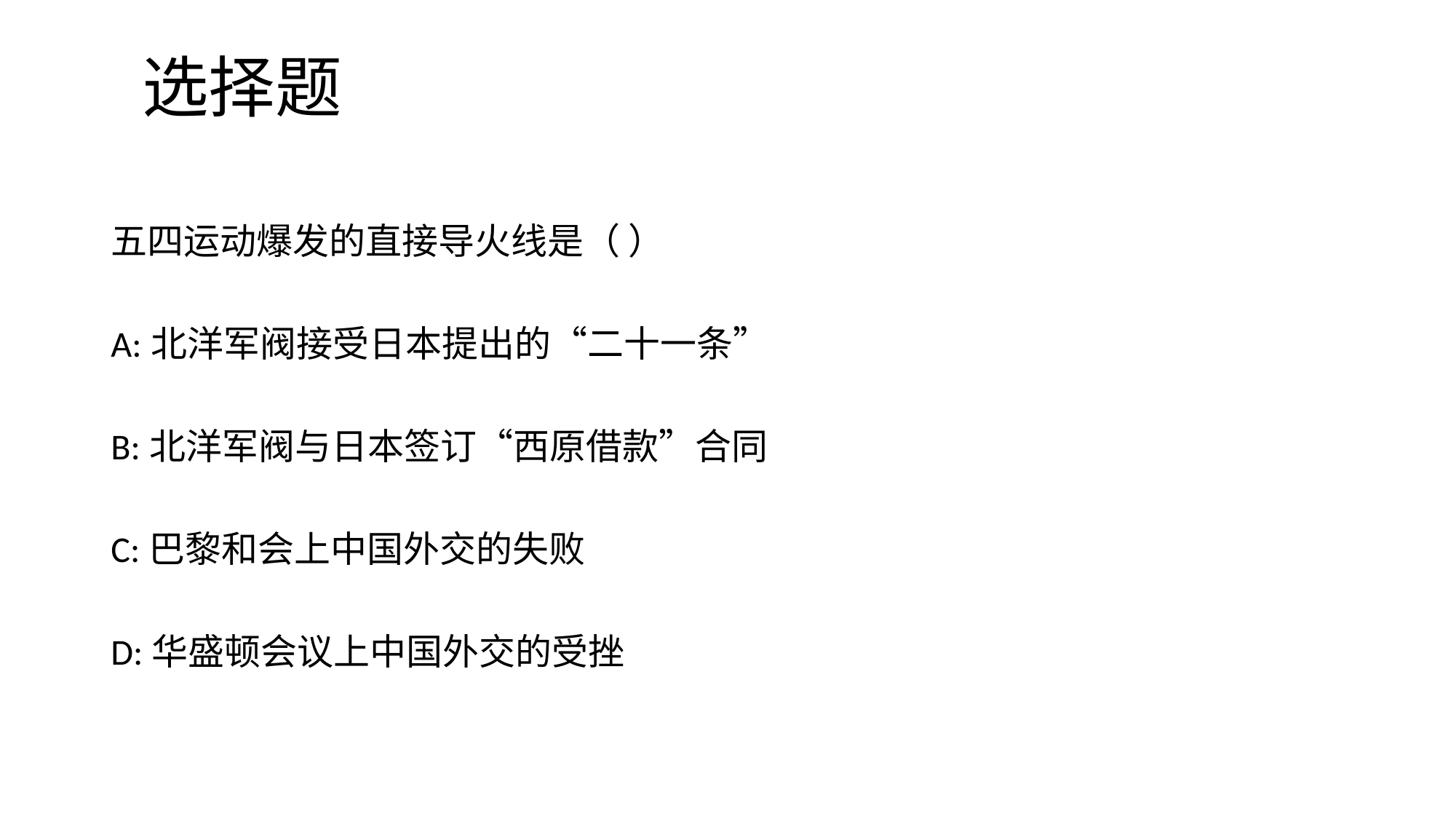

# 选择题
五四运动爆发的直接导火线是（ ）
A:北洋军阀接受日本提出的“二十一条”
B:北洋军阀与日本签订“西原借款”合同
C:巴黎和会上中国外交的失败
D:华盛顿会议上中国外交的受挫